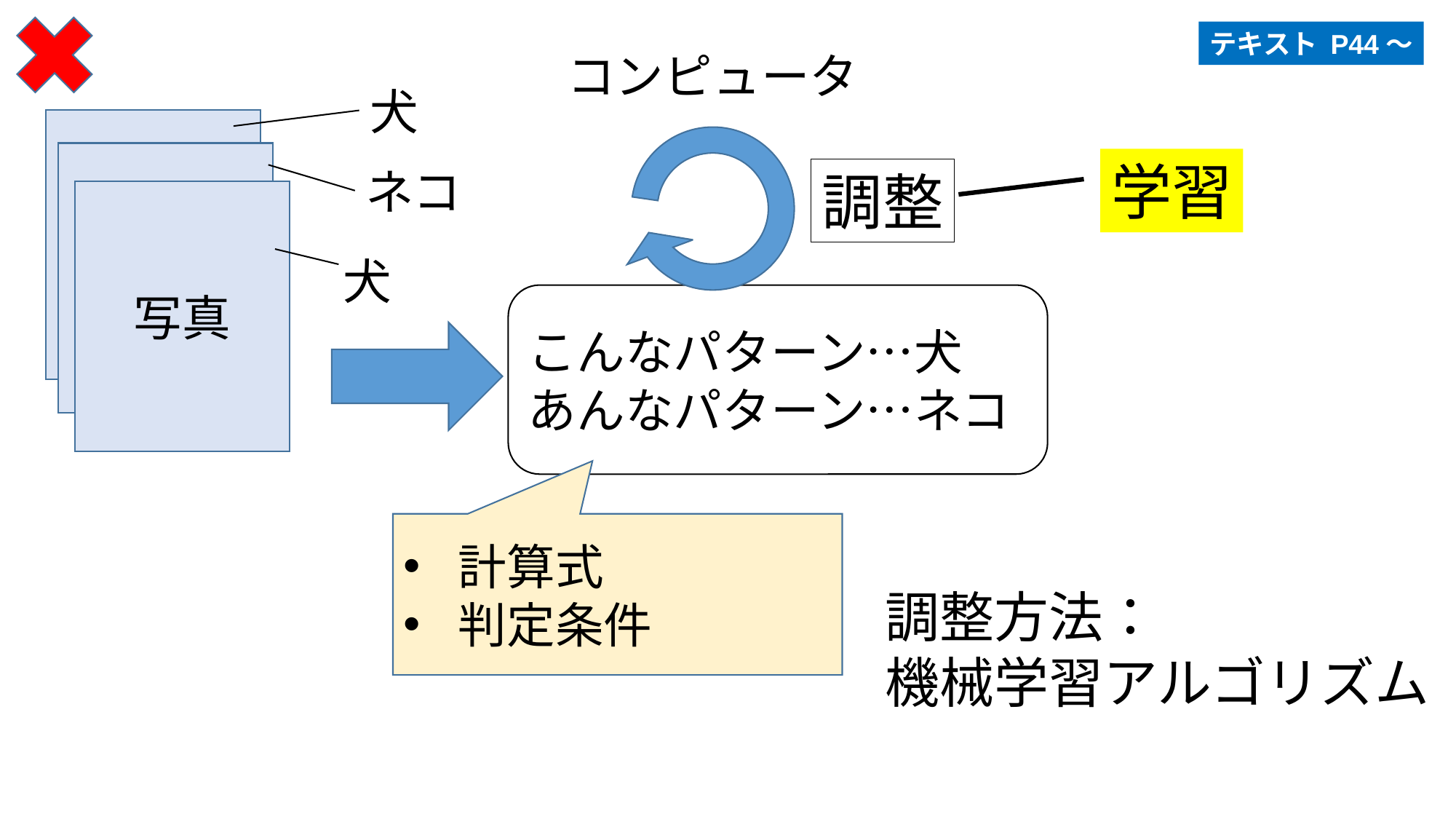

テキスト P44～
コンピュータ
犬

写真
写真
学習
ネコ
調整
写真
犬
こんなパターン…犬
あんなパターン…ネコ

計算式
判定条件
調整方法：
機械学習アルゴリズム